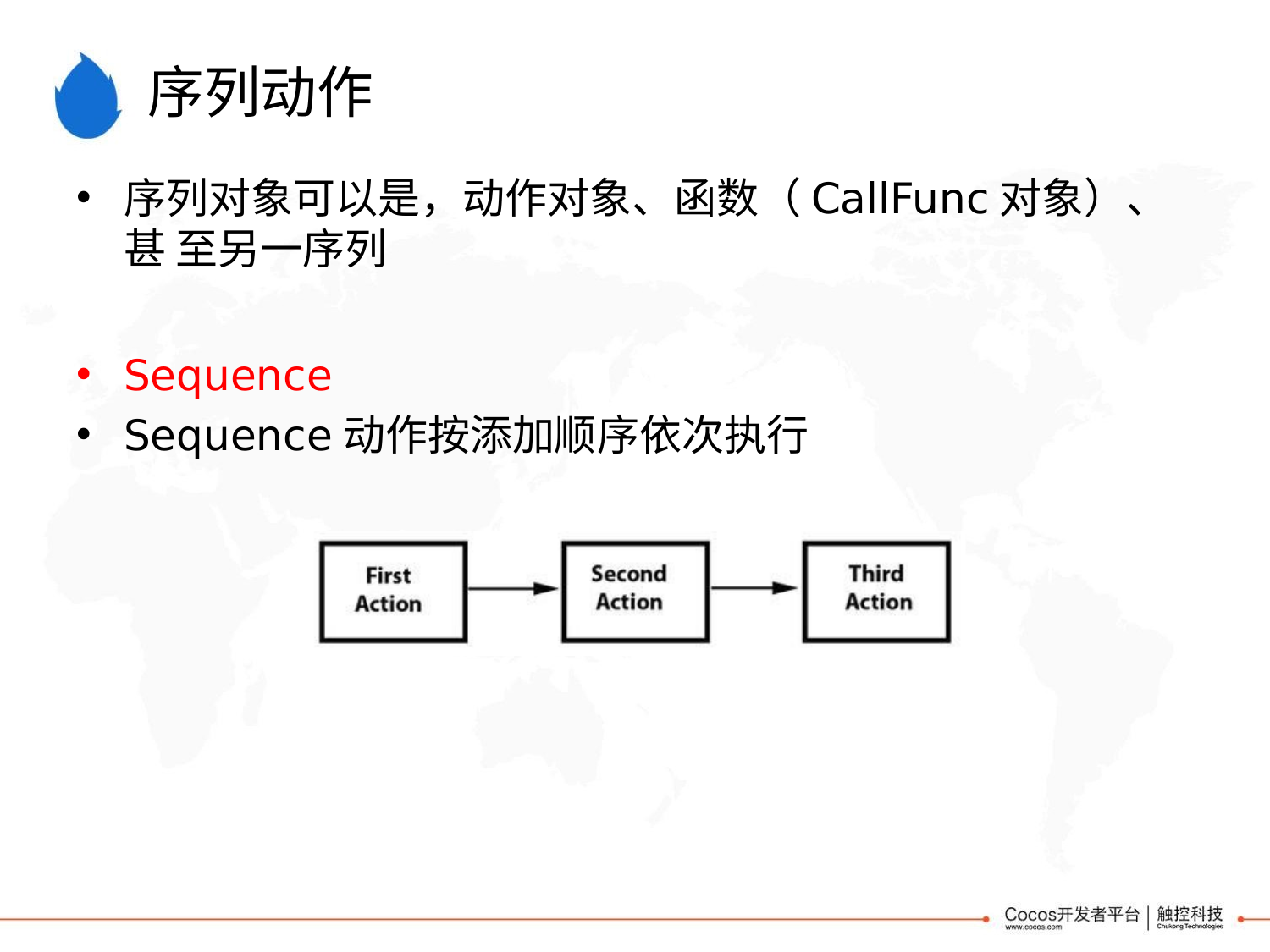

# 序列动作
序列对象可以是，动作对象、函数（CallFunc对象）、甚 至另一序列

Sequence
Sequence动作按添加顺序依次执行